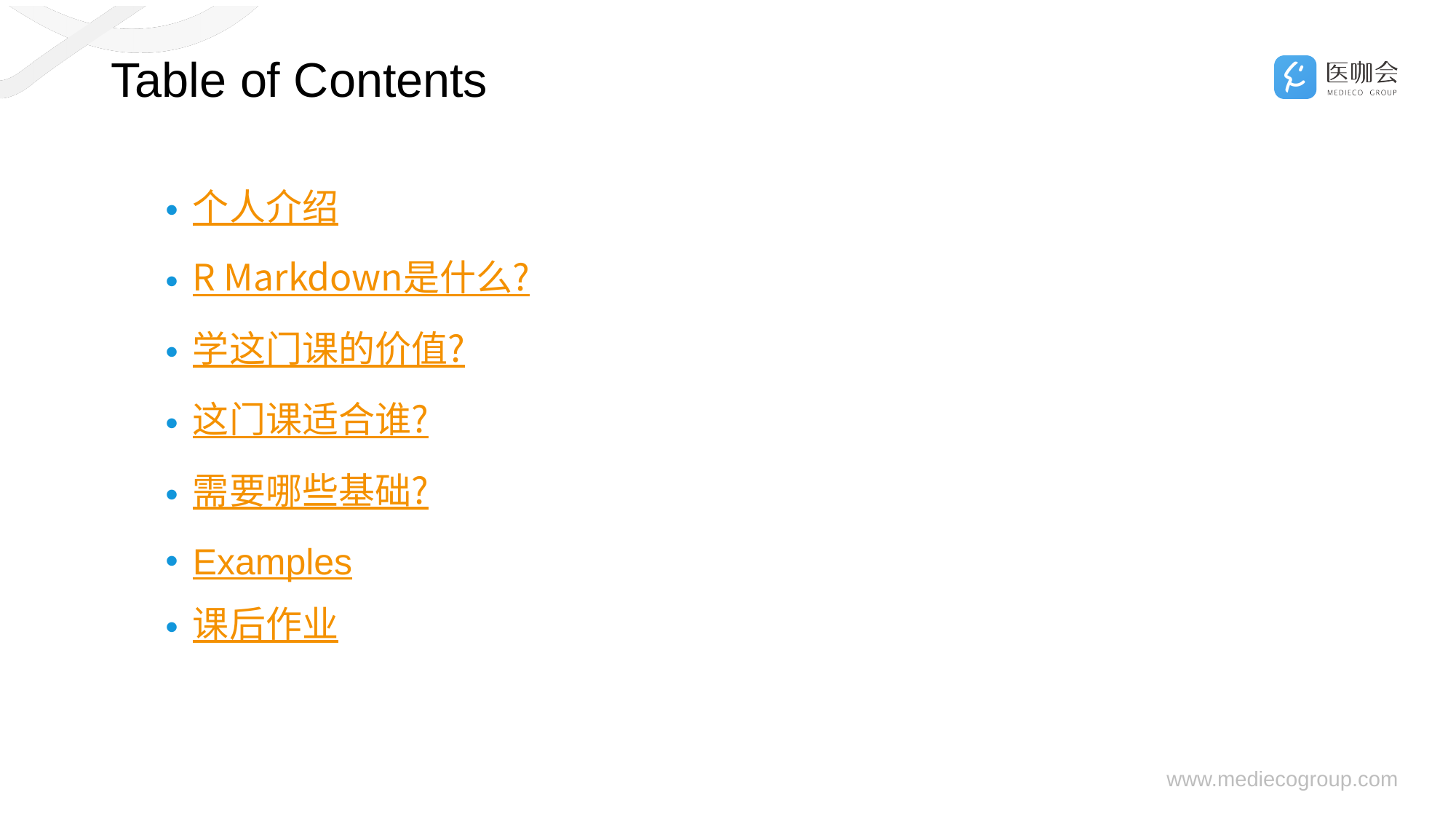

# Table of Contents
个人介绍
R Markdown是什么?
学这门课的价值?
这门课适合谁?
需要哪些基础?
Examples
课后作业